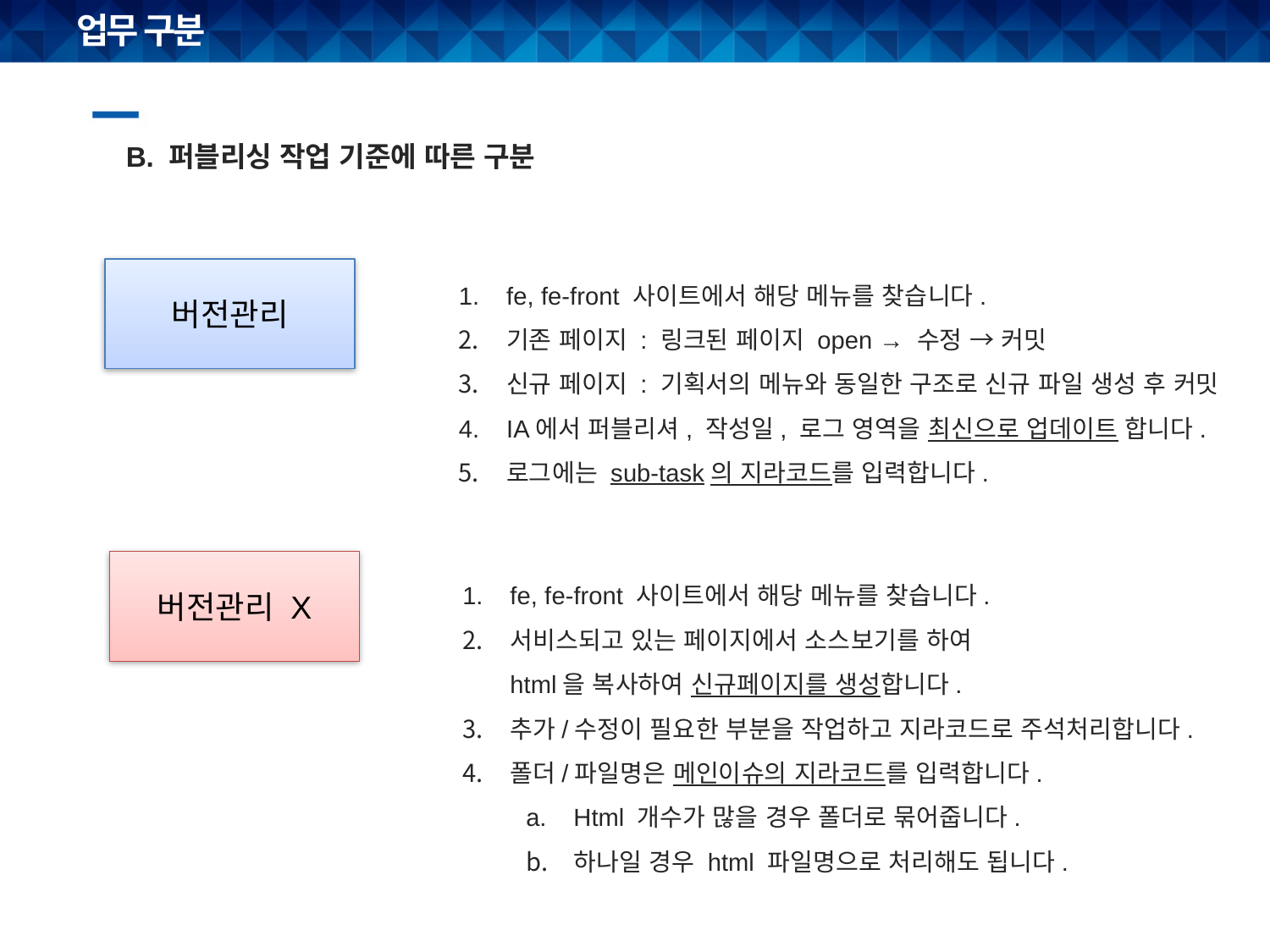

# 업무 구분
B. 퍼블리싱 작업 기준에 따른 구분
버전관리
fe, fe-front 사이트에서 해당 메뉴를 찾습니다.
기존 페이지 : 링크된 페이지 open → 수정 → 커밋
신규 페이지 : 기획서의 메뉴와 동일한 구조로 신규 파일 생성 후 커밋
IA에서 퍼블리셔, 작성일, 로그 영역을 최신으로 업데이트 합니다.
로그에는 sub-task의 지라코드를 입력합니다.
버전관리 X
fe, fe-front 사이트에서 해당 메뉴를 찾습니다.
서비스되고 있는 페이지에서 소스보기를 하여
html을 복사하여 신규페이지를 생성합니다.
추가/수정이 필요한 부분을 작업하고 지라코드로 주석처리합니다.
폴더/파일명은 메인이슈의 지라코드를 입력합니다.
Html 개수가 많을 경우 폴더로 묶어줍니다.
하나일 경우 html 파일명으로 처리해도 됩니다.